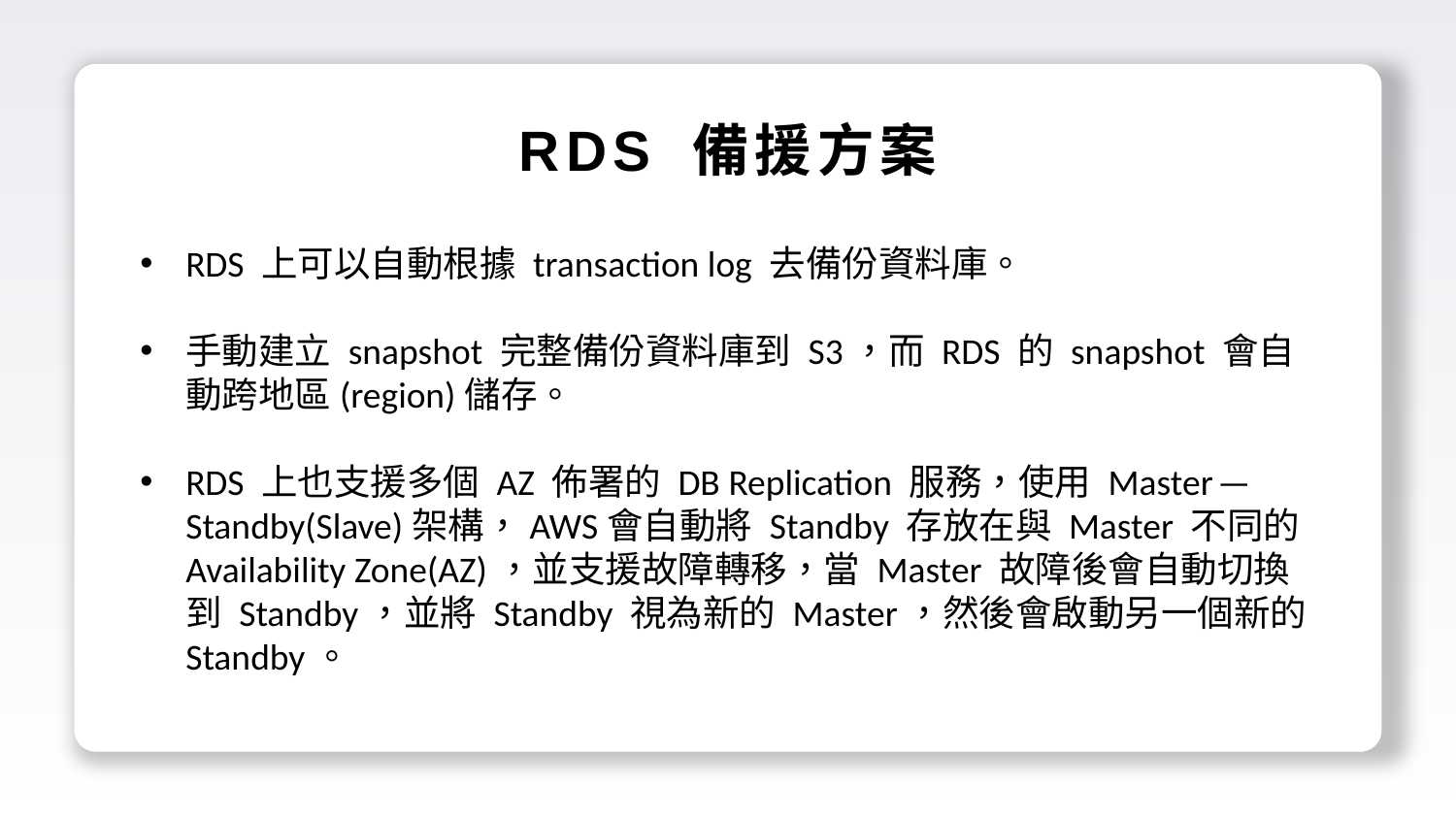

RDS 備援方案
RDS 上可以自動根據 transaction log 去備份資料庫。

手動建立 snapshot 完整備份資料庫到 S3，而 RDS 的 snapshot 會自動跨地區(region)儲存。

RDS 上也支援多個 AZ 佈署的 DB Replication 服務，使用 Master — Standby(Slave)架構，AWS會自動將 Standby 存放在與 Master 不同的Availability Zone(AZ)，並支援故障轉移，當 Master 故障後會自動切換到 Standby，並將 Standby 視為新的 Master，然後會啟動另一個新的 Standby。